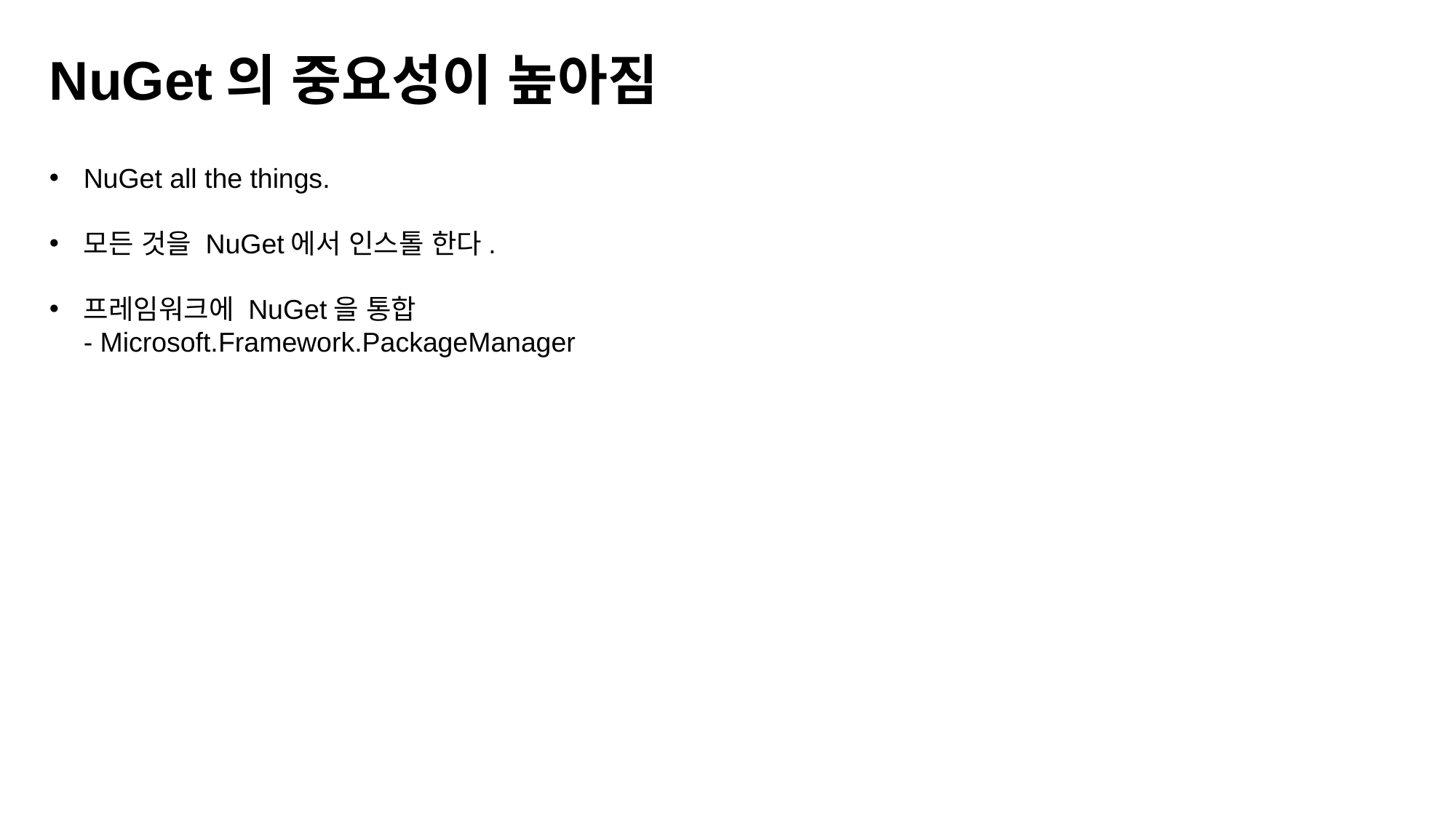

NuGet의 중요성이 높아짐
NuGet all the things.
모든 것을 NuGet에서 인스톨 한다.
프레임워크에 NuGet을 통합
- Microsoft.Framework.PackageManager